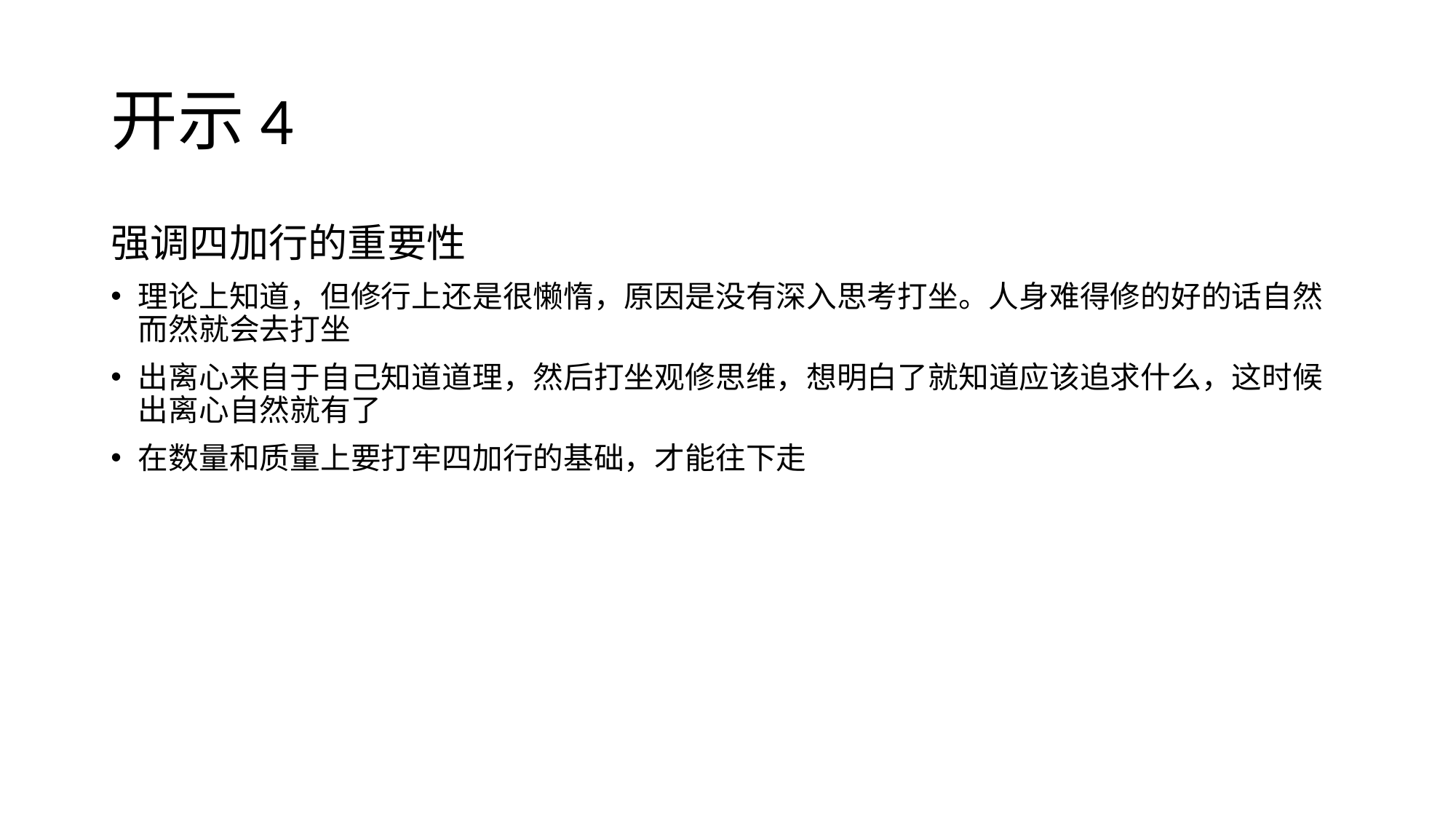

# 开示4
强调四加行的重要性
理论上知道，但修行上还是很懒惰，原因是没有深入思考打坐。人身难得修的好的话自然而然就会去打坐
出离心来自于自己知道道理，然后打坐观修思维，想明白了就知道应该追求什么，这时候出离心自然就有了
在数量和质量上要打牢四加行的基础，才能往下走